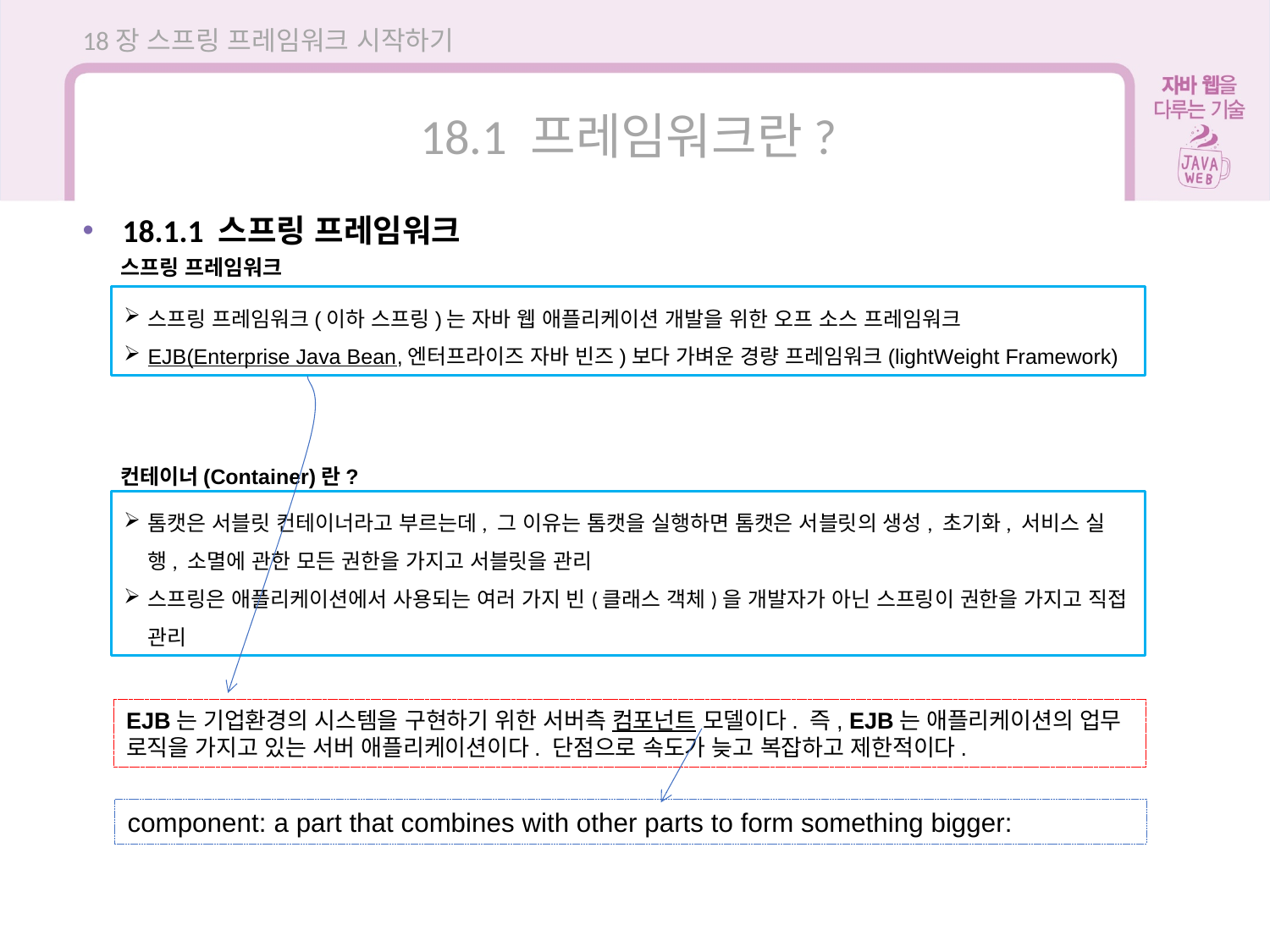

18장 스프링 프레임워크 시작하기
18.1 프레임워크란?
18.1.1 스프링 프레임워크
스프링 프레임워크
스프링 프레임워크(이하 스프링)는 자바 웹 애플리케이션 개발을 위한 오프 소스 프레임워크
EJB(Enterprise Java Bean,엔터프라이즈 자바 빈즈)보다 가벼운 경량 프레임워크(lightWeight Framework)

컨테이너(Container)란?
톰캣은 서블릿 컨테이너라고 부르는데, 그 이유는 톰캣을 실행하면 톰캣은 서블릿의 생성, 초기화, 서비스 실행, 소멸에 관한 모든 권한을 가지고 서블릿을 관리
스프링은 애플리케이션에서 사용되는 여러 가지 빈(클래스 객체)을 개발자가 아닌 스프링이 권한을 가지고 직접 관리
EJB는 기업환경의 시스템을 구현하기 위한 서버측 컴포넌트 모델이다. 즉, EJB는 애플리케이션의 업무 로직을 가지고 있는 서버 애플리케이션이다. 단점으로 속도가 늦고 복잡하고 제한적이다.

component: a part that combines with other parts to form something bigger: